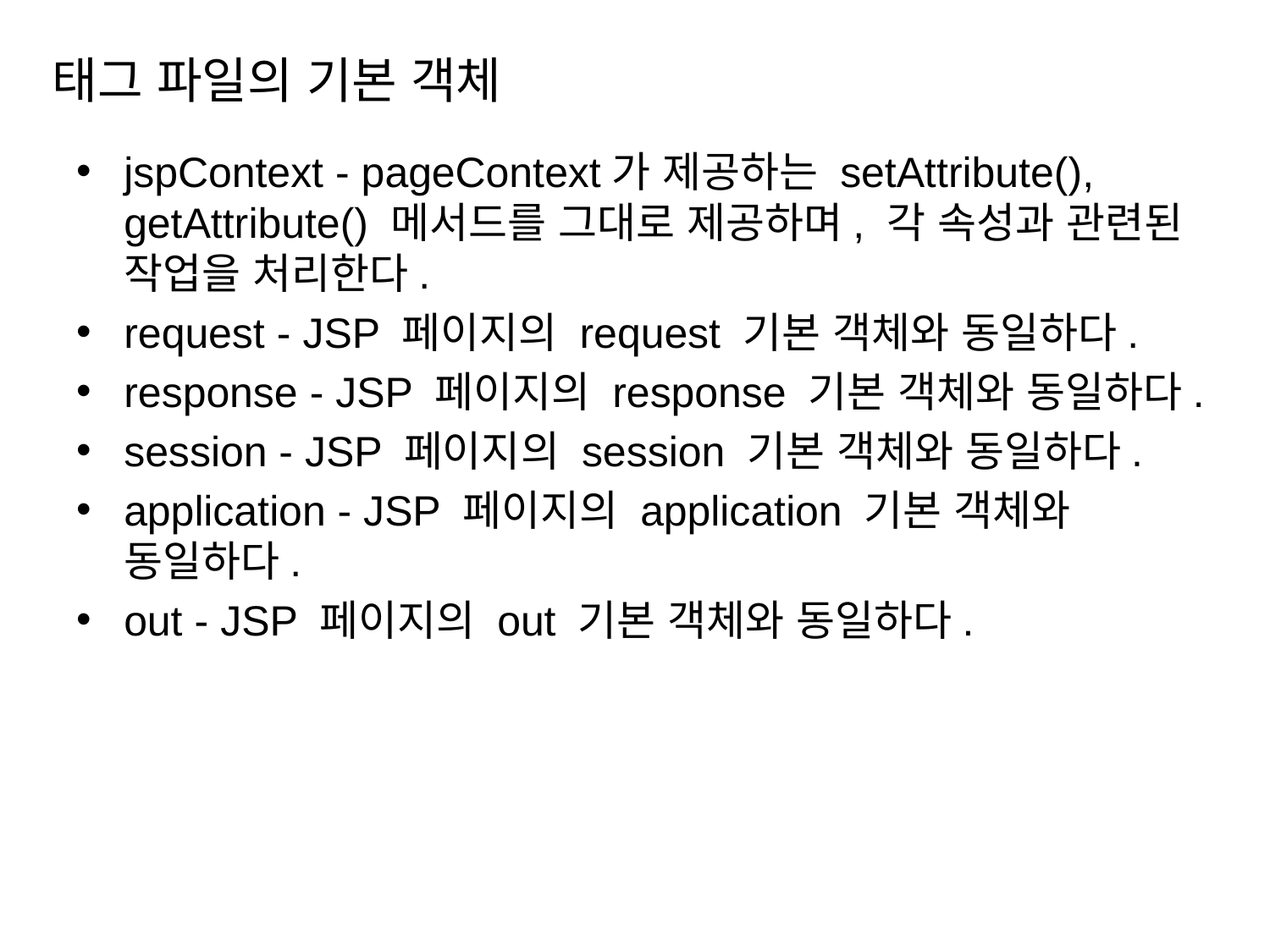

# 태그 파일의 기본 객체
jspContext - pageContext가 제공하는 setAttribute(), getAttribute() 메서드를 그대로 제공하며, 각 속성과 관련된 작업을 처리한다.
request - JSP 페이지의 request 기본 객체와 동일하다.
response - JSP 페이지의 response 기본 객체와 동일하다.
session - JSP 페이지의 session 기본 객체와 동일하다.
application - JSP 페이지의 application 기본 객체와 동일하다.
out - JSP 페이지의 out 기본 객체와 동일하다.